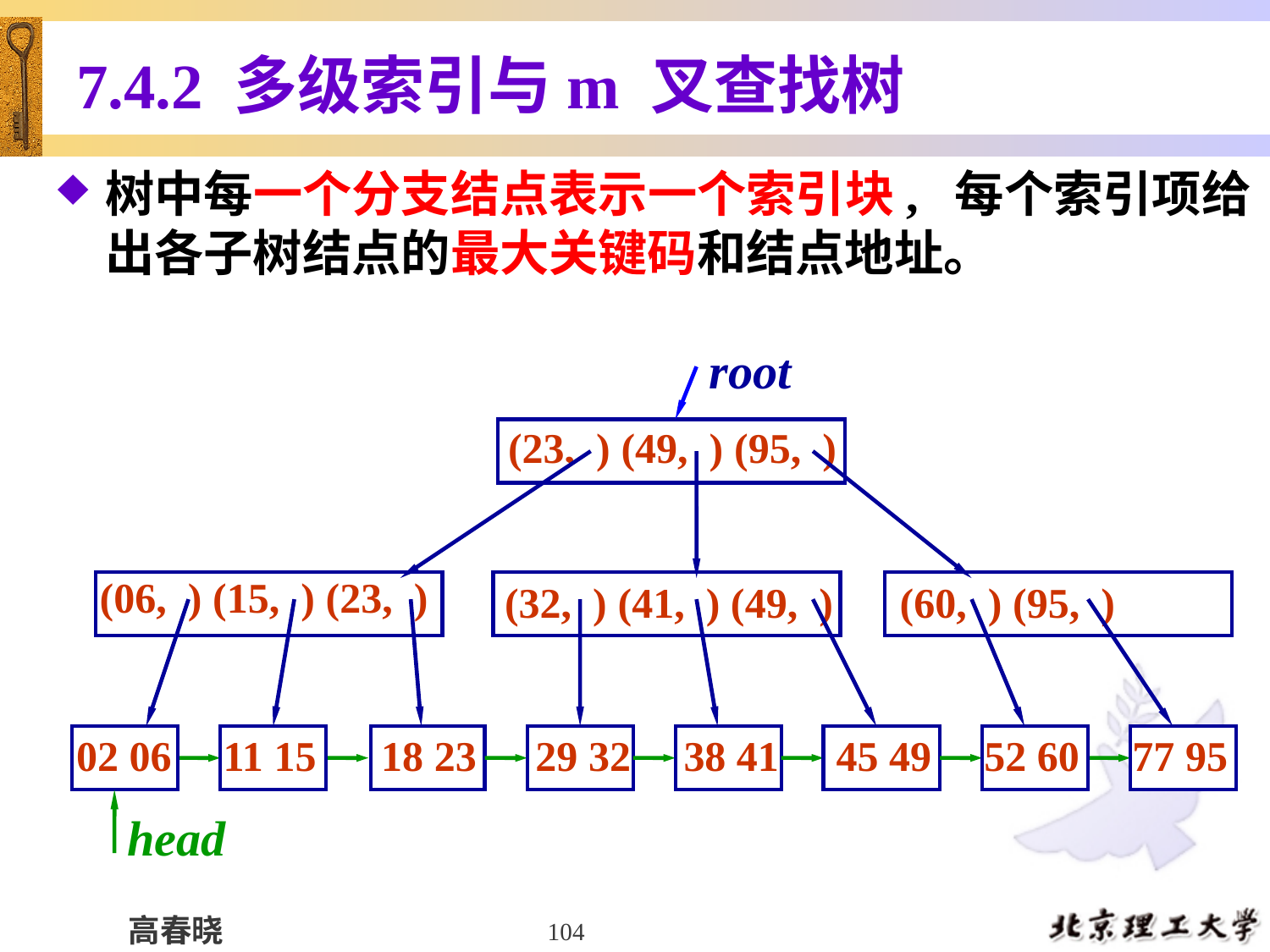

# 7.4.2 多级索引与m 叉查找树
树中每一个分支结点表示一个索引块,  每个索引项给出各子树结点的最大关键码和结点地址。
root

(23,  ) (49,  ) (95,  )

(06,  ) (15,  ) (23,  )
(32,  ) (41,  ) (49,  )
(60,  ) (95,  )

02 06
11 15
18 23
29 32
38 41
45 49
52 60
77 95

head
104